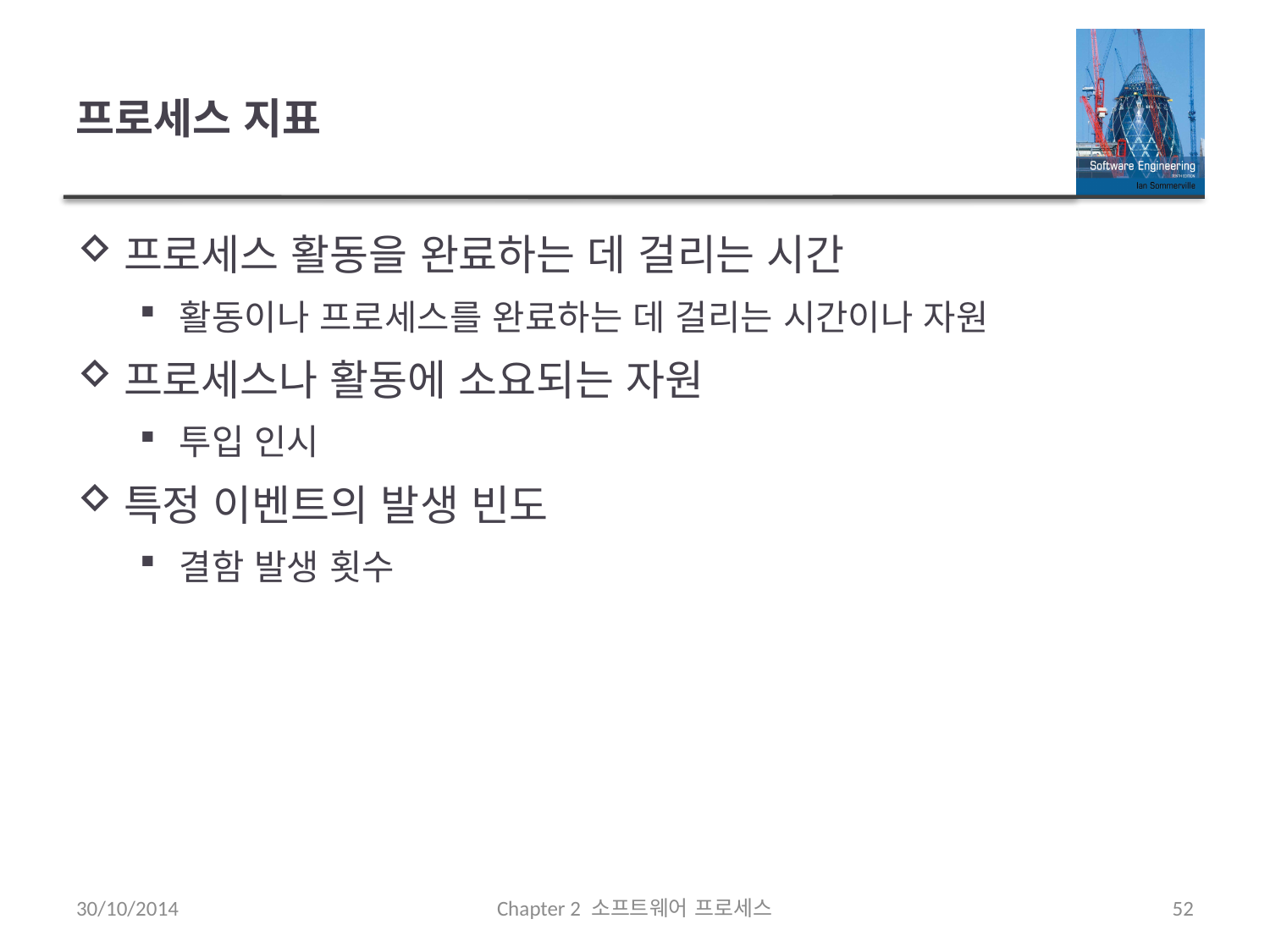

# 프로세스 지표
프로세스 활동을 완료하는 데 걸리는 시간
활동이나 프로세스를 완료하는 데 걸리는 시간이나 자원
프로세스나 활동에 소요되는 자원
투입 인시
특정 이벤트의 발생 빈도
결함 발생 횟수
30/10/2014
Chapter 2 소프트웨어 프로세스
52